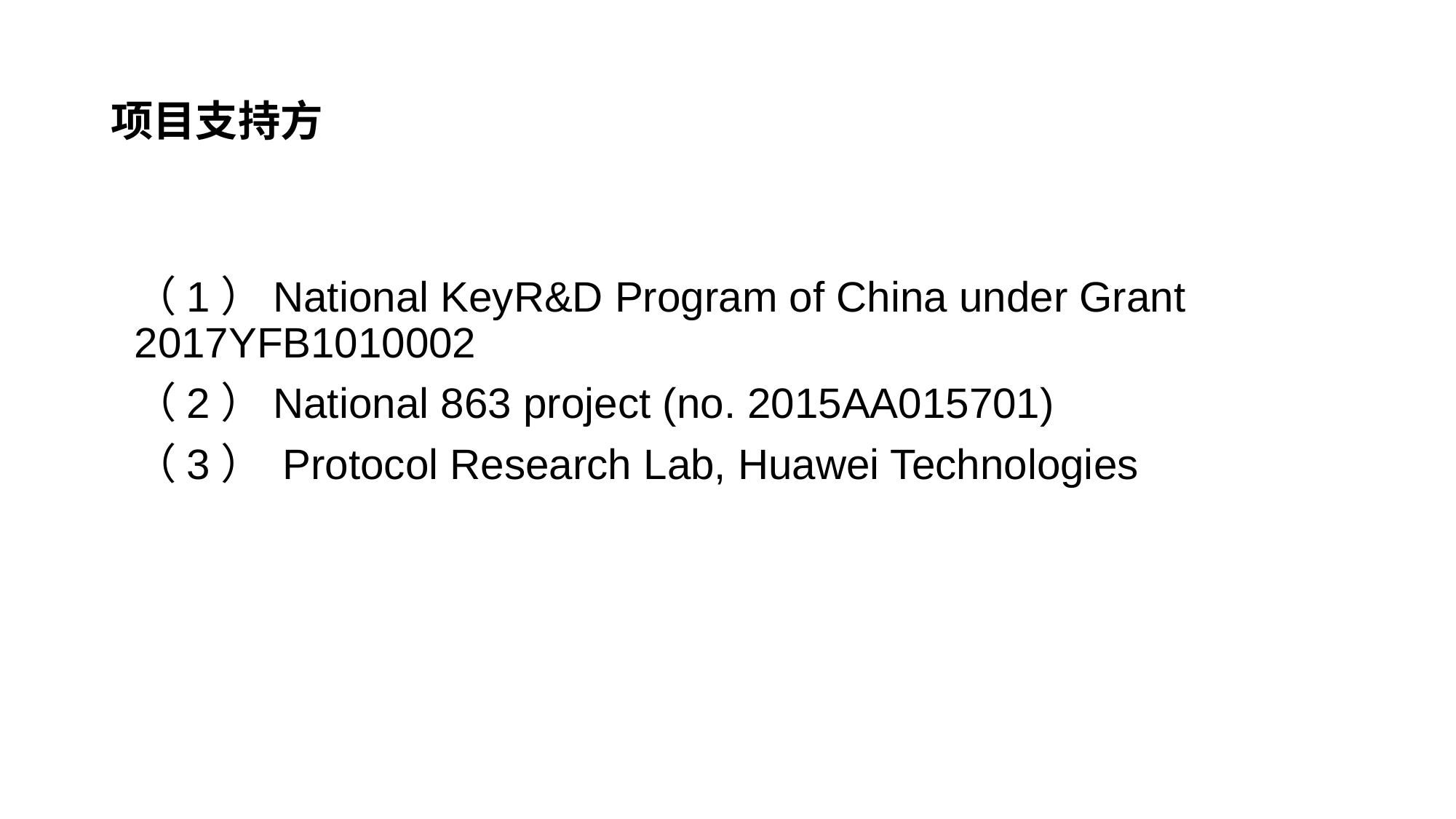

# 项目支持方
（1）National KeyR&D Program of China under Grant 2017YFB1010002
（2）National 863 project (no. 2015AA015701)
（3） Protocol Research Lab, Huawei Technologies